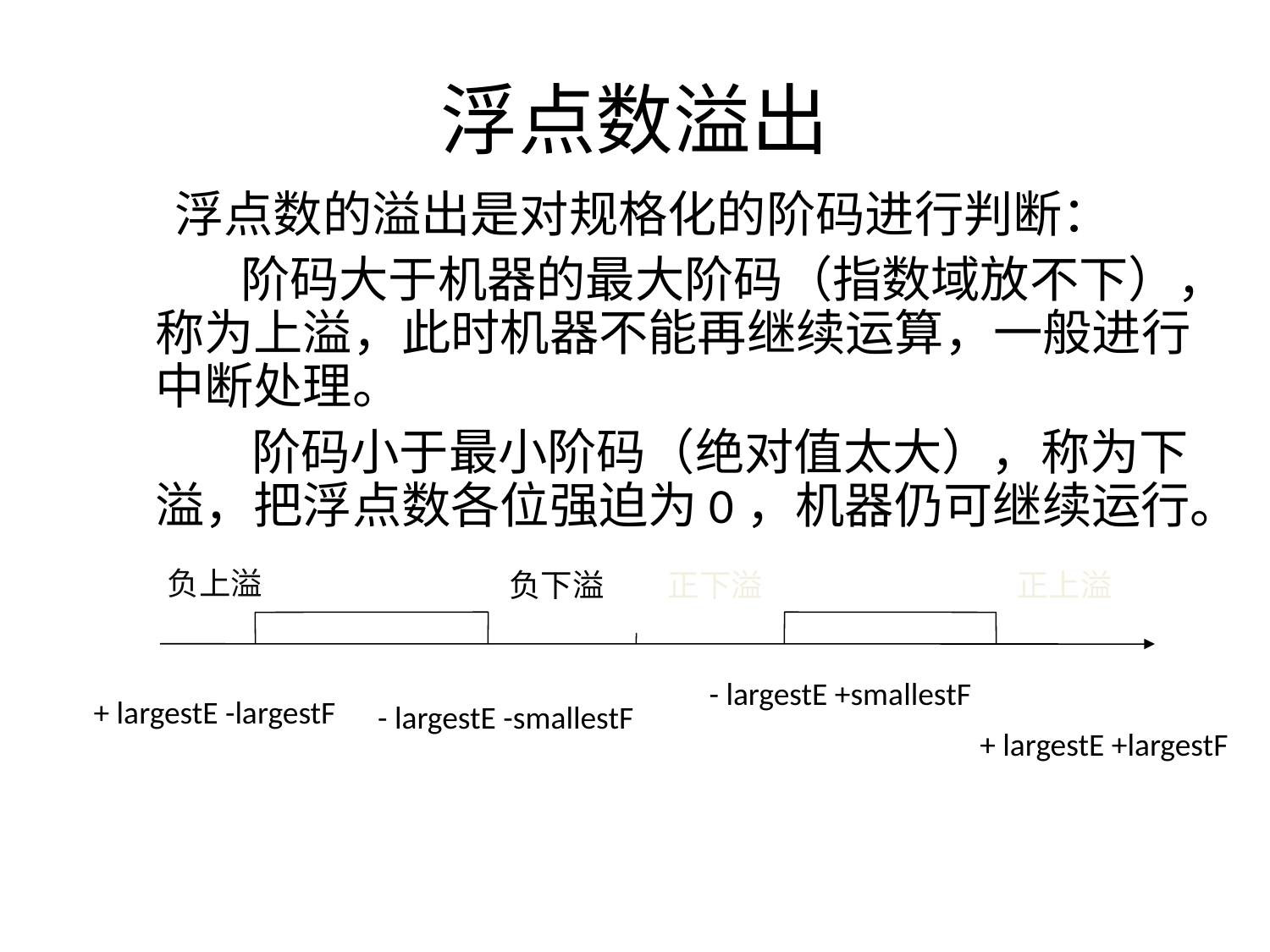

# 浮点数溢出
     浮点数的溢出是对规格化的阶码进行判断：
           阶码大于机器的最大阶码（指数域放不下），称为上溢，此时机器不能再继续运算，一般进行中断处理。
            阶码小于最小阶码（绝对值太大），称为下溢，把浮点数各位强迫为0，机器仍可继续运行。
负上溢
负下溢
正下溢
正上溢

- largestE +smallestF
+ largestE -largestF
- largestE -smallestF
+ largestE +largestF
10